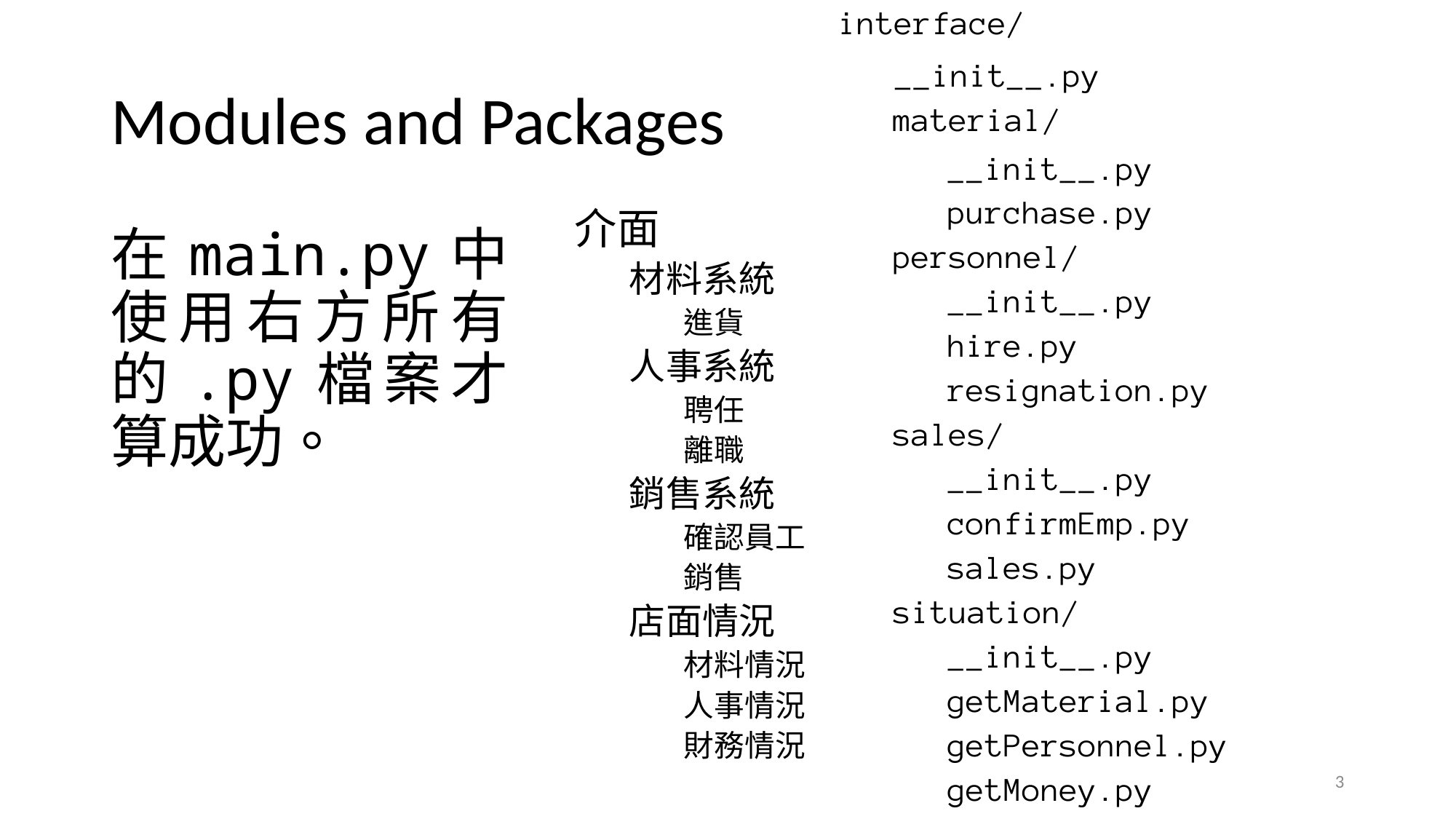

interface/
   __init__.py
material/
__init__.py
purchase.py
personnel/
__init__.py
hire.py
resignation.py
sales/
__init__.py
confirmEmp.py
sales.py
situation/
__init__.py
getMaterial.py
getPersonnel.py
getMoney.py
# Modules and Packages
介面
材料系統
進貨
人事系統
聘任
離職
銷售系統
確認員工
銷售
店面情況
材料情況
人事情況
財務情況
在main.py中使用右方所有的.py檔案才算成功。
3